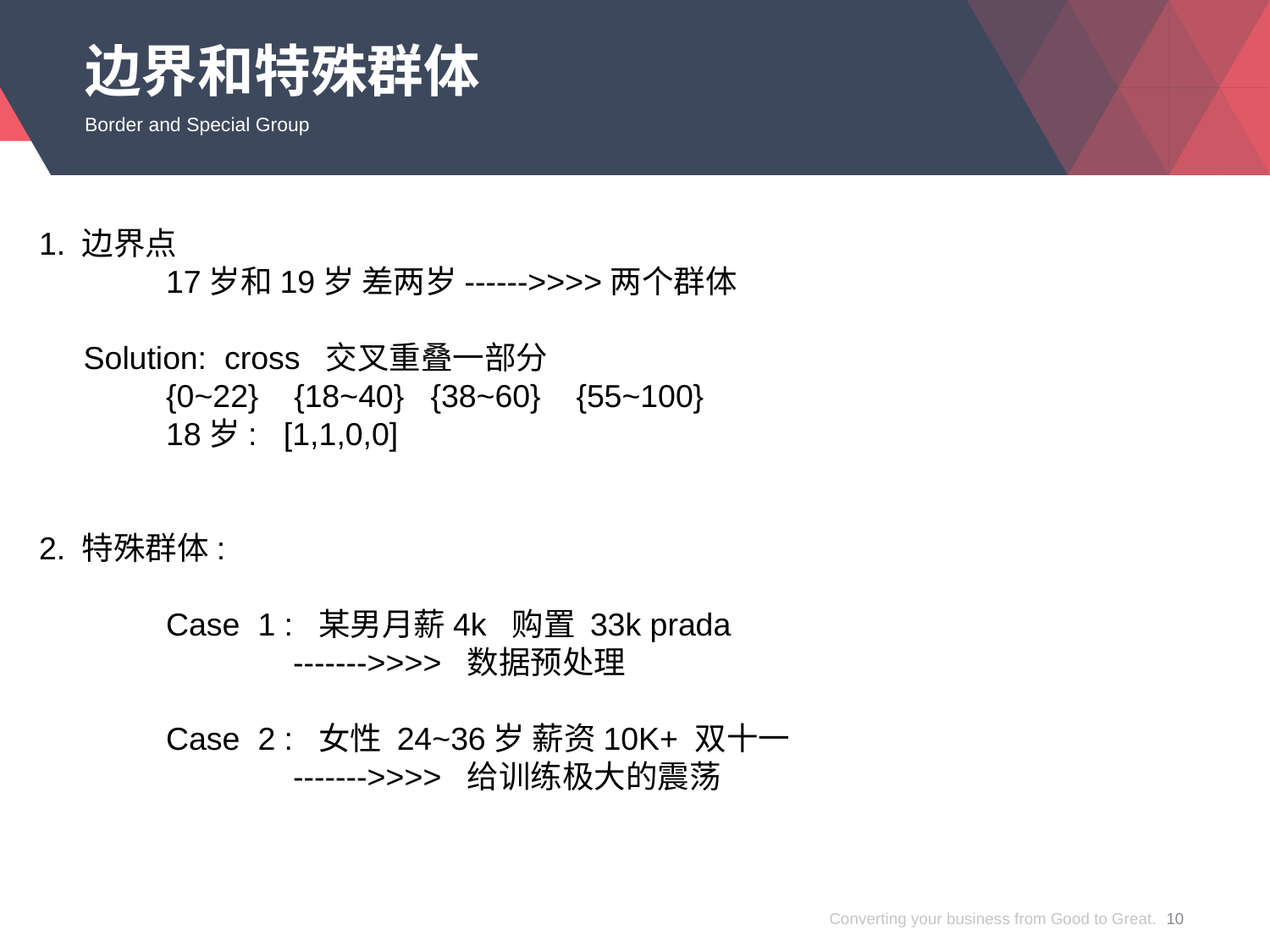

# 边界和特殊群体
Border and Special Group
1. 边界点
	17岁和19岁 差两岁------>>>>两个群体

     Solution:  cross  交叉重叠一部分
	{0~22}    {18~40}   {38~60}    {55~100}
	18岁:   [1,1,0,0]

2. 特殊群体:

	Case  1 :  某男月薪4k  购置 33k prada
		------->>>>  数据预处理

	Case  2 :  女性 24~36岁 薪资10K+ 双十一
		------->>>>  给训练极大的震荡
Converting your business from Good to Great.
10